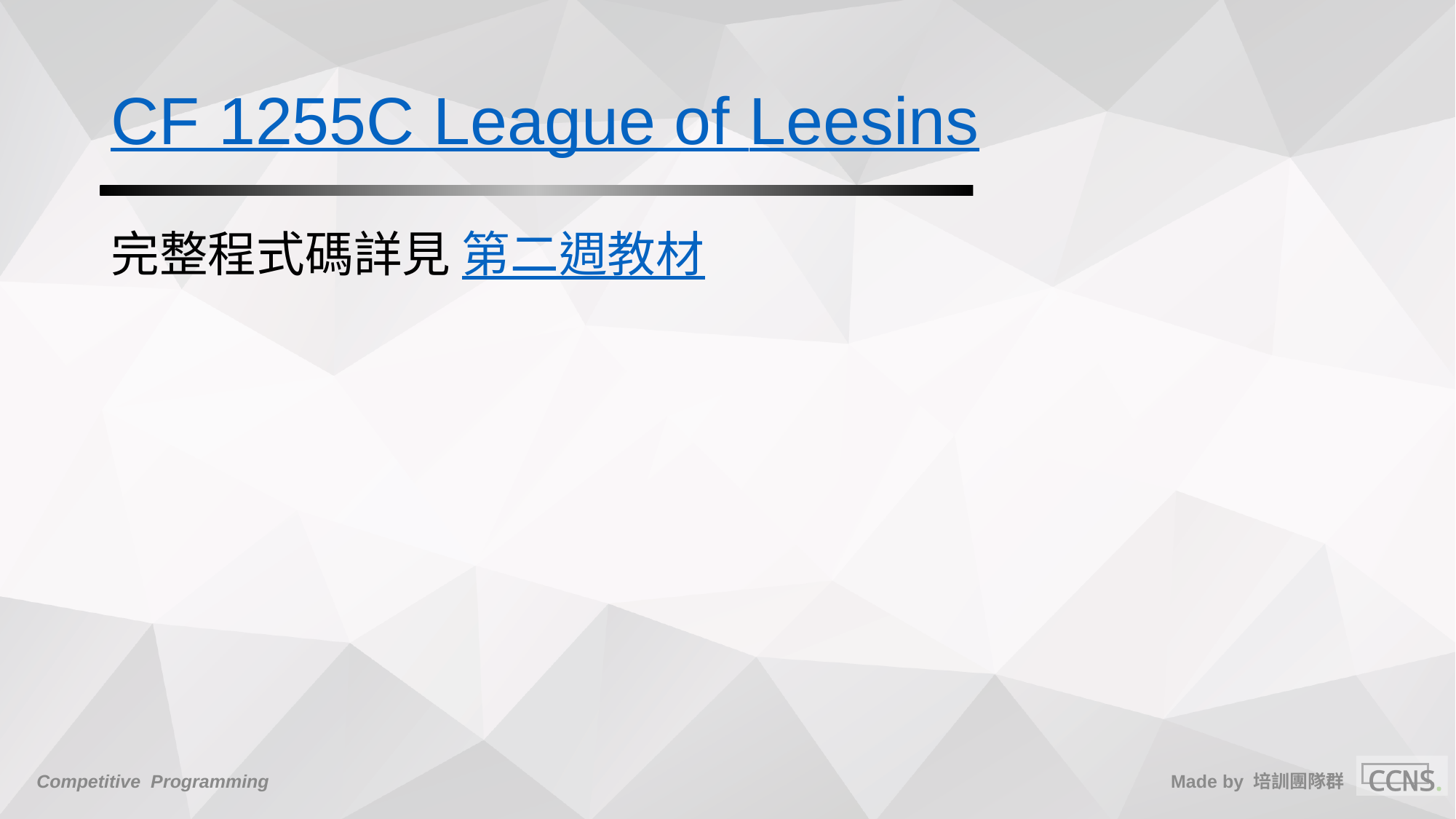

# CF 1255C League of Leesins
完整程式碼詳見 第二週教材